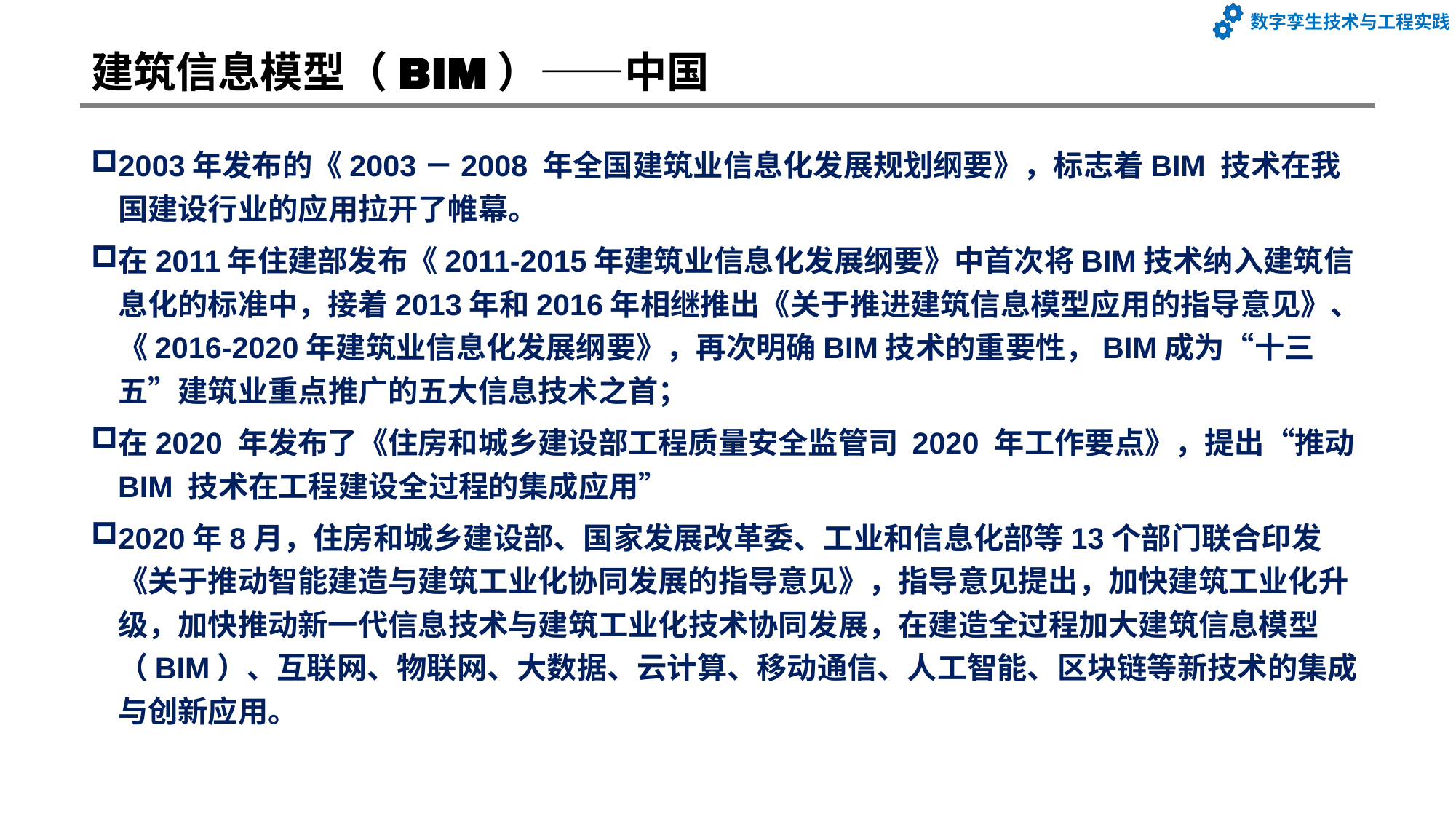

# 建筑信息模型（BIM）——中国
2003年发布的《2003－2008 年全国建筑业信息化发展规划纲要》，标志着BIM 技术在我国建设行业的应用拉开了帷幕。
在2011年住建部发布《2011-2015年建筑业信息化发展纲要》中首次将BIM技术纳入建筑信息化的标准中，接着2013年和2016年相继推出《关于推进建筑信息模型应用的指导意见》、《2016-2020年建筑业信息化发展纲要》，再次明确BIM技术的重要性，BIM成为“十三五”建筑业重点推广的五大信息技术之首；
在2020 年发布了《住房和城乡建设部工程质量安全监管司 2020 年工作要点》，提出“推动 BIM 技术在工程建设全过程的集成应用”
2020年8月，住房和城乡建设部、国家发展改革委、工业和信息化部等13个部门联合印发《关于推动智能建造与建筑工业化协同发展的指导意见》，指导意见提出，加快建筑工业化升级，加快推动新一代信息技术与建筑工业化技术协同发展，在建造全过程加大建筑信息模型（BIM）、互联网、物联网、大数据、云计算、移动通信、人工智能、区块链等新技术的集成与创新应用。